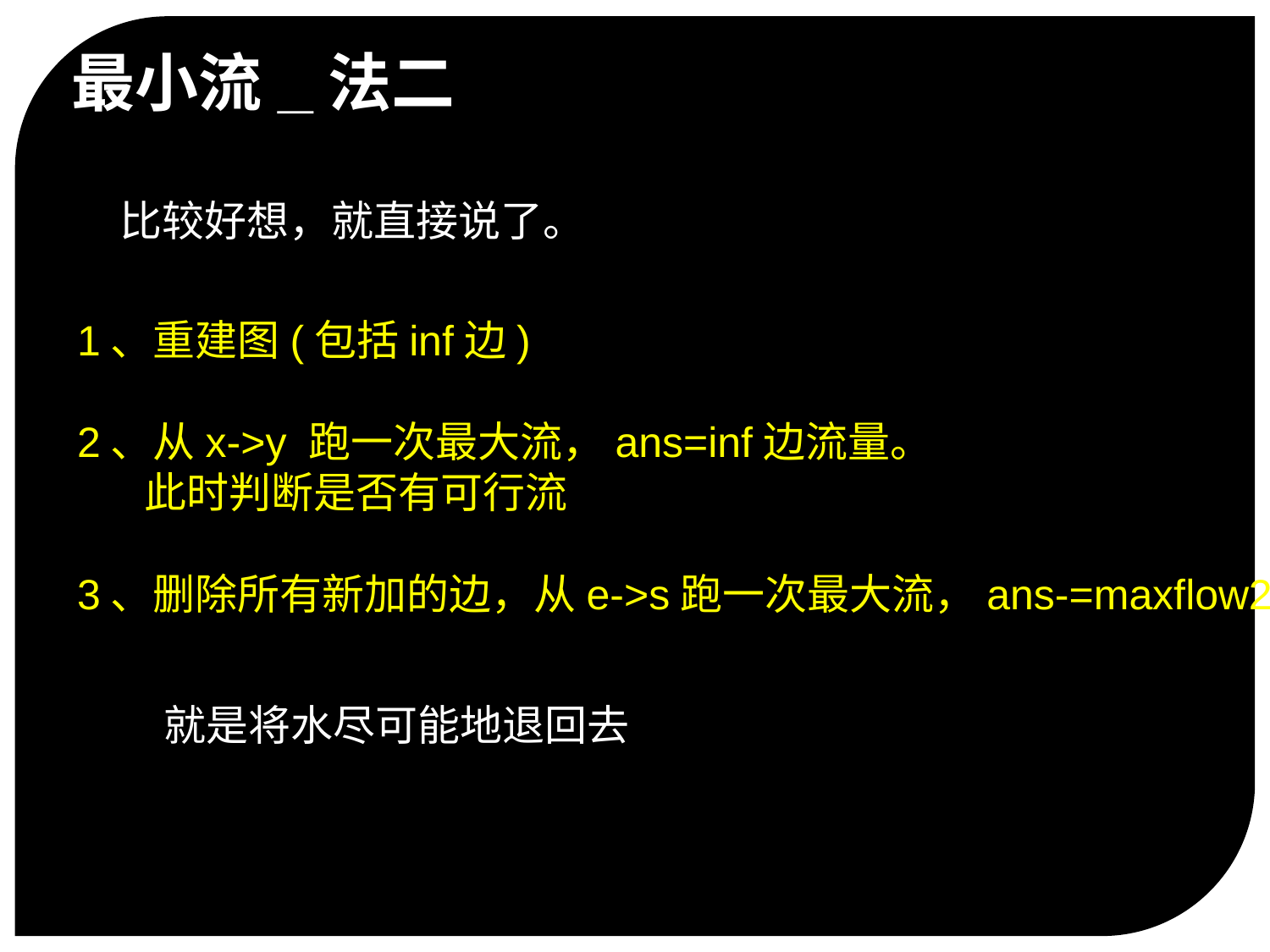

最小流_法二
比较好想，就直接说了。
1、重建图(包括inf边)

2、从x->y 跑一次最大流，ans=inf边流量。
      此时判断是否有可行流

3、删除所有新加的边，从e->s跑一次最大流，ans-=maxflow2
就是将水尽可能地退回去